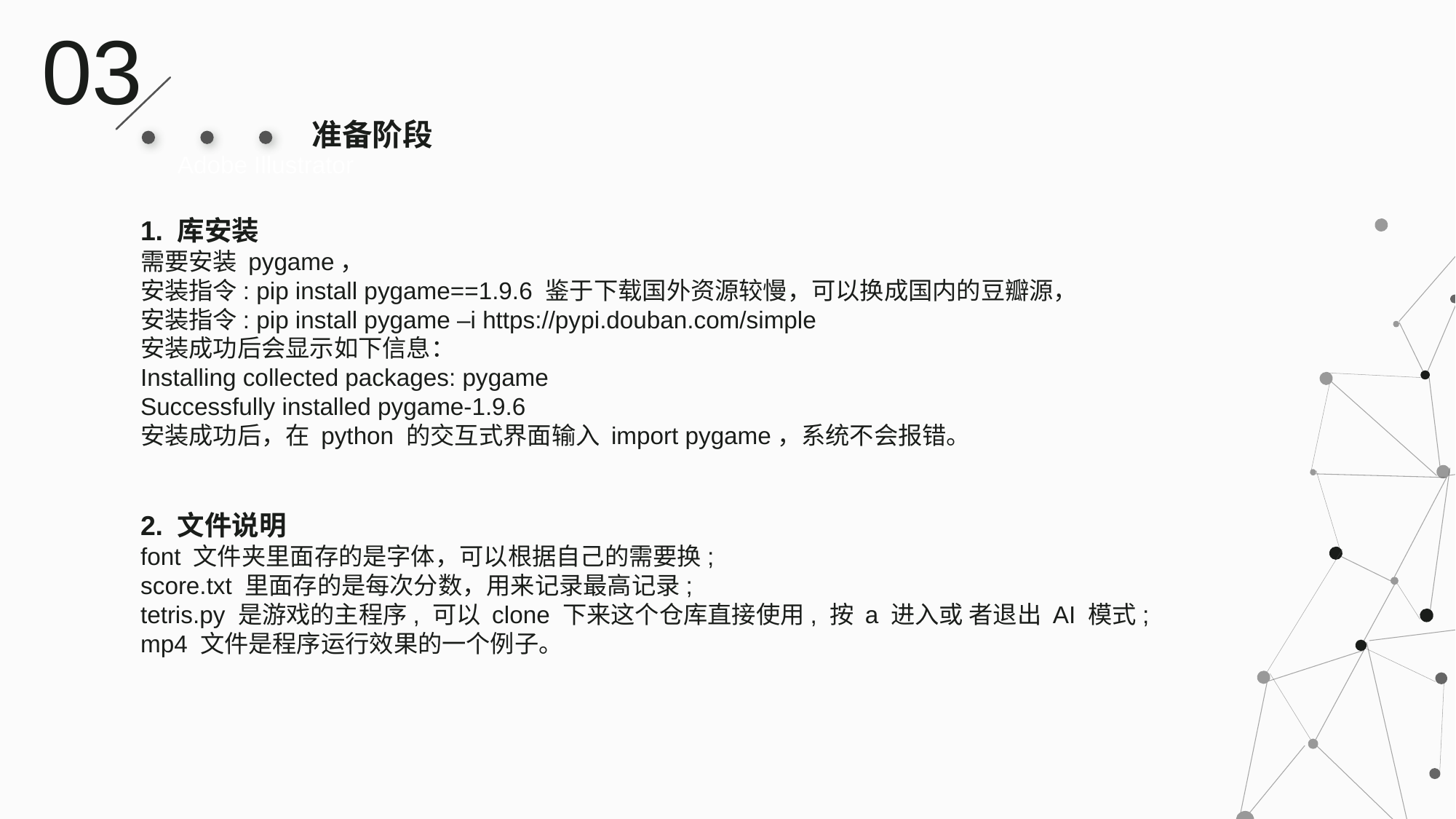

03
准备阶段

Adobe Illustrator
1. 库安装
需要安装 pygame，
安装指令: pip install pygame==1.9.6 鉴于下载国外资源较慢，可以换成国内的豆瓣源，安装指令: pip install pygame –i https://pypi.douban.com/simple
安装成功后会显示如下信息：
Installing collected packages: pygame
Successfully installed pygame-1.9.6
安装成功后，在 python 的交互式界面输入 import pygame，系统不会报错。

2. 文件说明
font 文件夹里面存的是字体，可以根据自己的需要换;
score.txt 里面存的是每次分数，用来记录最高记录;
tetris.py 是游戏的主程序, 可以 clone 下来这个仓库直接使用, 按 a 进入或 者退出 AI 模式; mp4 文件是程序运行效果的一个例子。